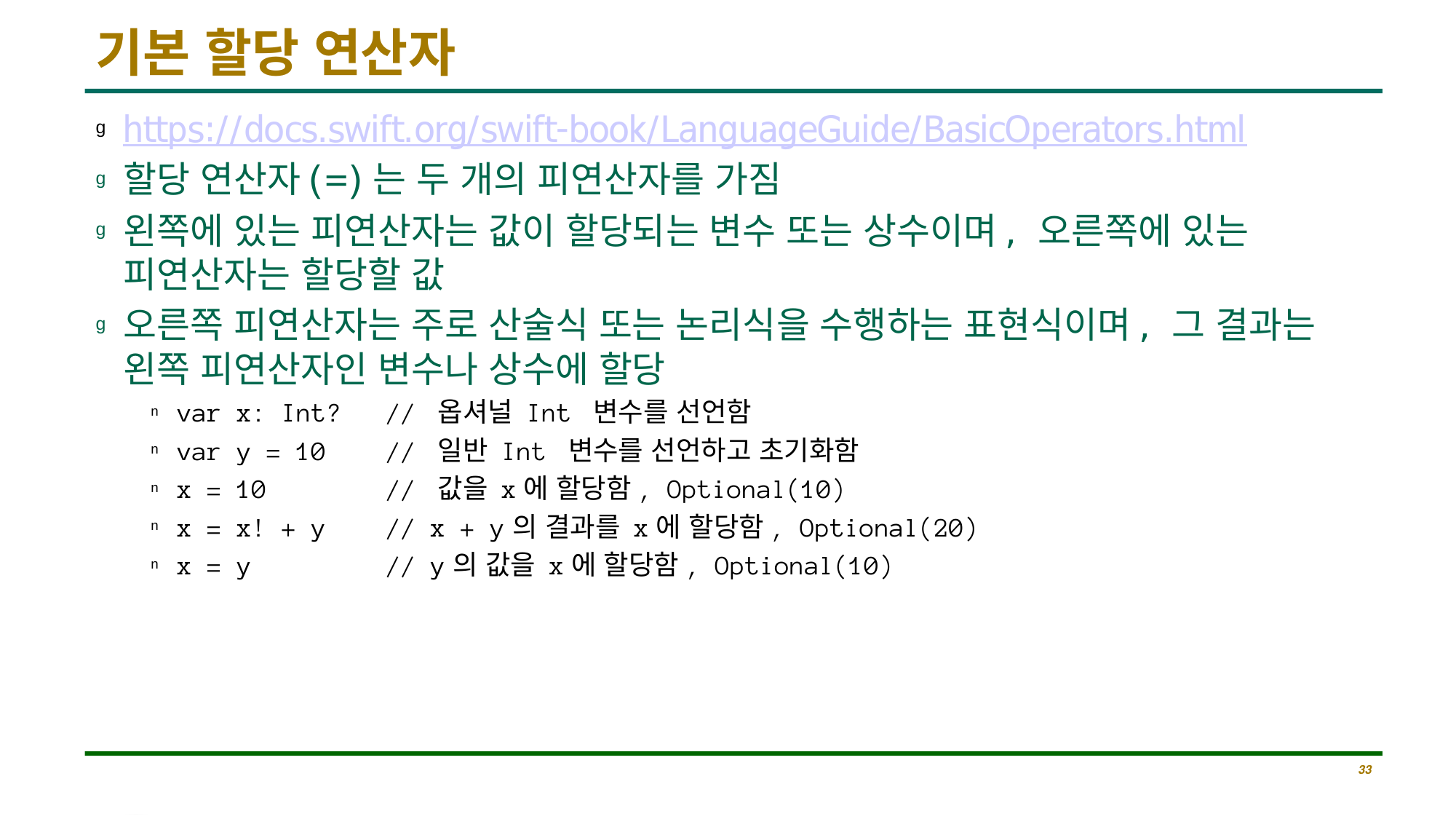

# 기본 할당 연산자
https://docs.swift.org/swift-book/LanguageGuide/BasicOperators.html
할당 연산자(=)는 두 개의 피연산자를 가짐
왼쪽에 있는 피연산자는 값이 할당되는 변수 또는 상수이며, 오른쪽에 있는 피연산자는 할당할 값
오른쪽 피연산자는 주로 산술식 또는 논리식을 수행하는 표현식이며, 그 결과는 왼쪽 피연산자인 변수나 상수에 할당
var x: Int?   // 옵셔널 Int 변수를 선언함
var y = 10    // 일반 Int 변수를 선언하고 초기화함
x = 10        // 값을 x에 할당함, Optional(10)
x = x! + y    // x + y의 결과를 x에 할당함, Optional(20)
x = y         // y의 값을 x에 할당함, Optional(10)